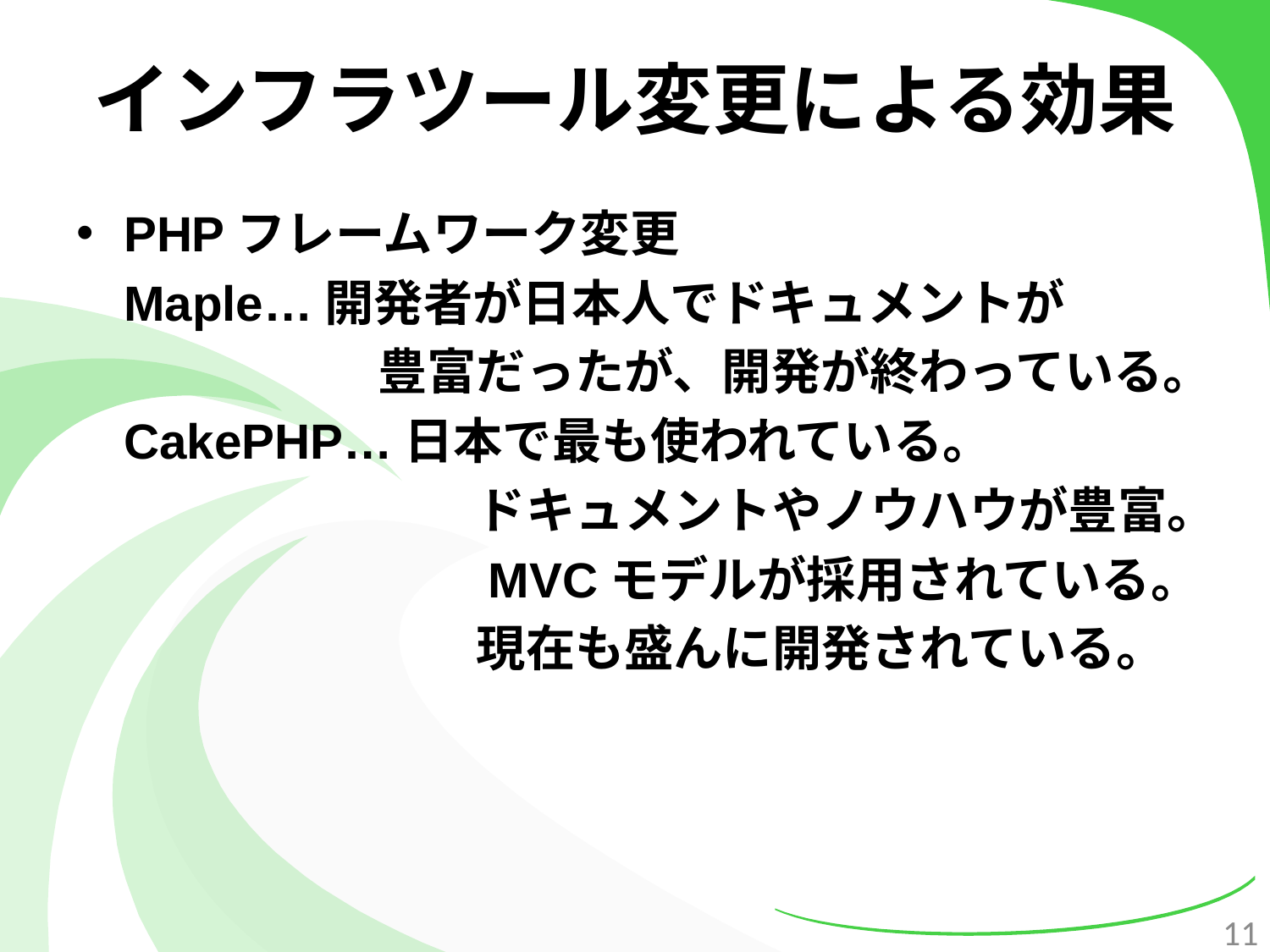

# インフラツール変更による効果
PHPフレームワーク変更
	Maple…開発者が日本人でドキュメントが
			豊富だったが、開発が終わっている。
	CakePHP…日本で最も使われている。
			　　ドキュメントやノウハウが豊富。
			　　MVCモデルが採用されている。
			　　現在も盛んに開発されている。

11